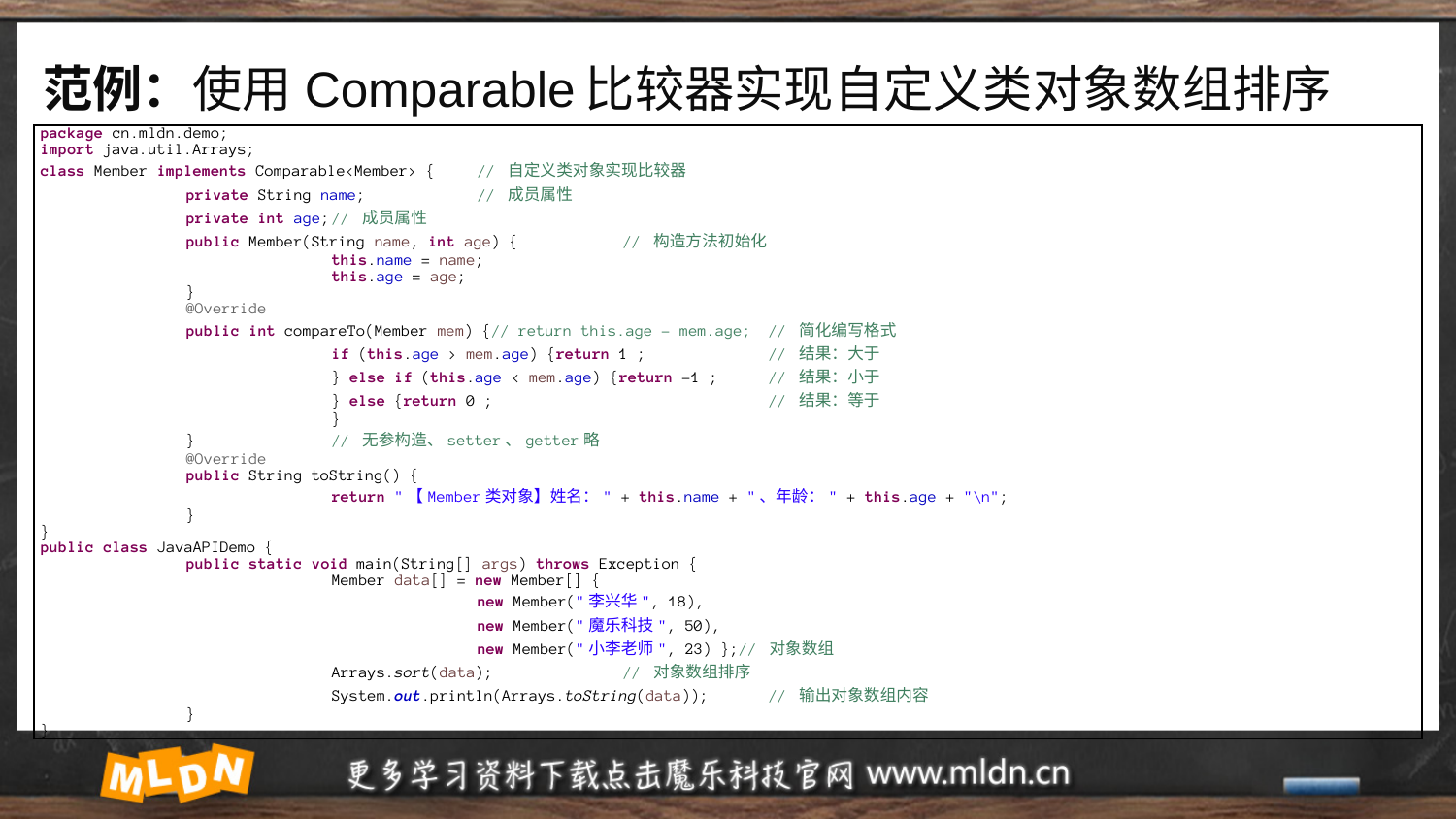

# 范例：使用Comparable比较器实现自定义类对象数组排序
| package cn.mldn.demo; import java.util.Arrays; class Member implements Comparable<Member> { // 自定义类对象实现比较器 private String name; // 成员属性 private int age; // 成员属性 public Member(String name, int age) { // 构造方法初始化 this.name = name; this.age = age; } @Override public int compareTo(Member mem) {// return this.age - mem.age; // 简化编写格式 if (this.age > mem.age) {return 1 ; // 结果：大于 } else if (this.age < mem.age) {return -1 ; // 结果：小于 } else {return 0 ; // 结果：等于 } } // 无参构造、setter、getter略 @Override public String toString() { return "【Member类对象】姓名：" + this.name + "、年龄：" + this.age + "\n"; } } public class JavaAPIDemo { public static void main(String[] args) throws Exception { Member data[] = new Member[] { new Member("李兴华", 18), new Member("魔乐科技", 50), new Member("小李老师", 23) };// 对象数组 Arrays.sort(data); // 对象数组排序 System.out.println(Arrays.toString(data)); // 输出对象数组内容 } } |
| --- |